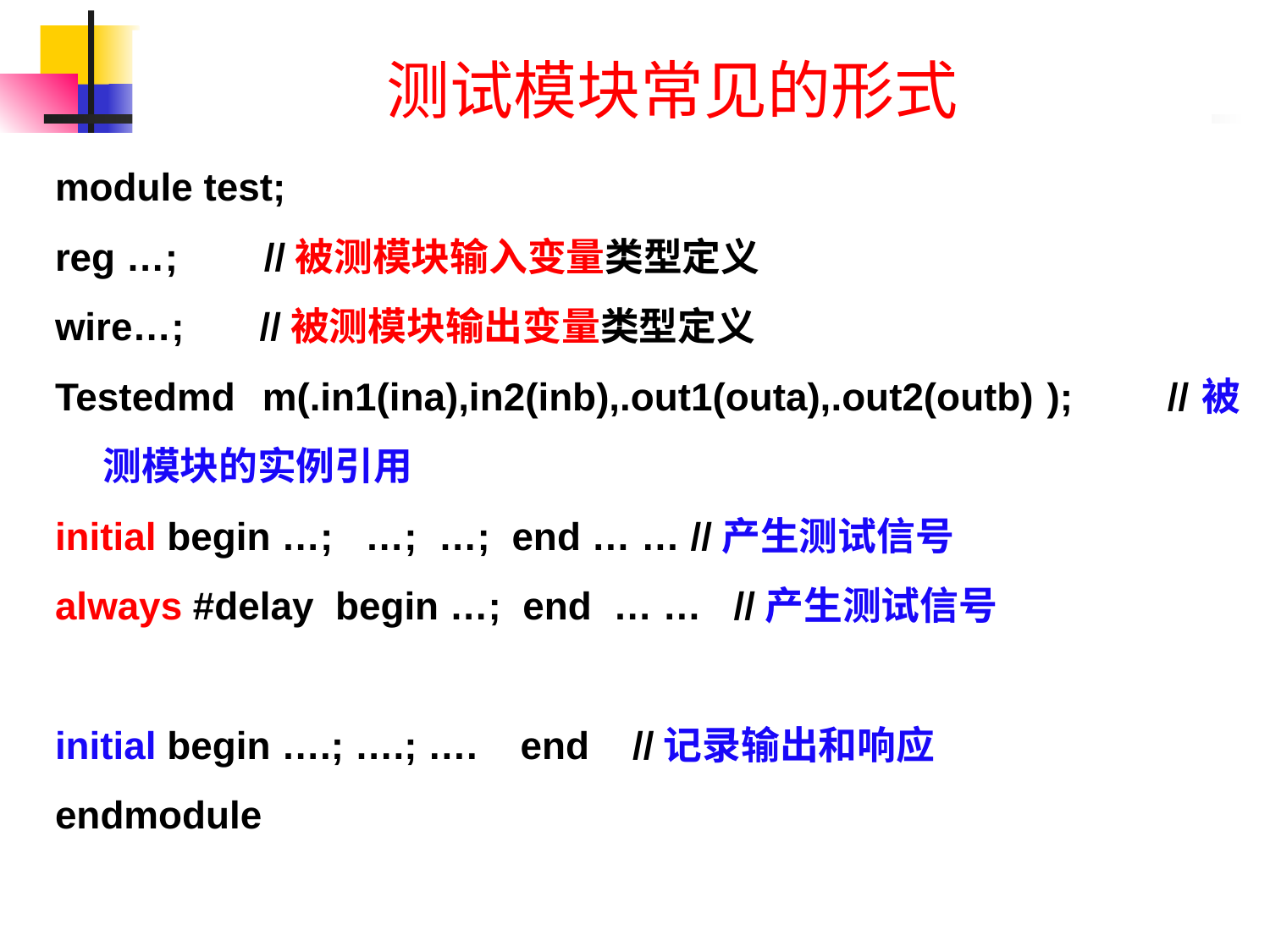

# 测试模块常见的形式
module test;
reg …;        //被测模块输入变量类型定义
wire…;       //被测模块输出变量类型定义
Testedmd  m(.in1(ina),in2(inb),.out1(outa),.out2(outb) );       //被测模块的实例引用
initial begin …;   …;  …;  end … … //产生测试信号
always #delay  begin …;  end  … …   //产生测试信号

initial begin ….; ….; ….    end    //记录输出和响应
endmodule